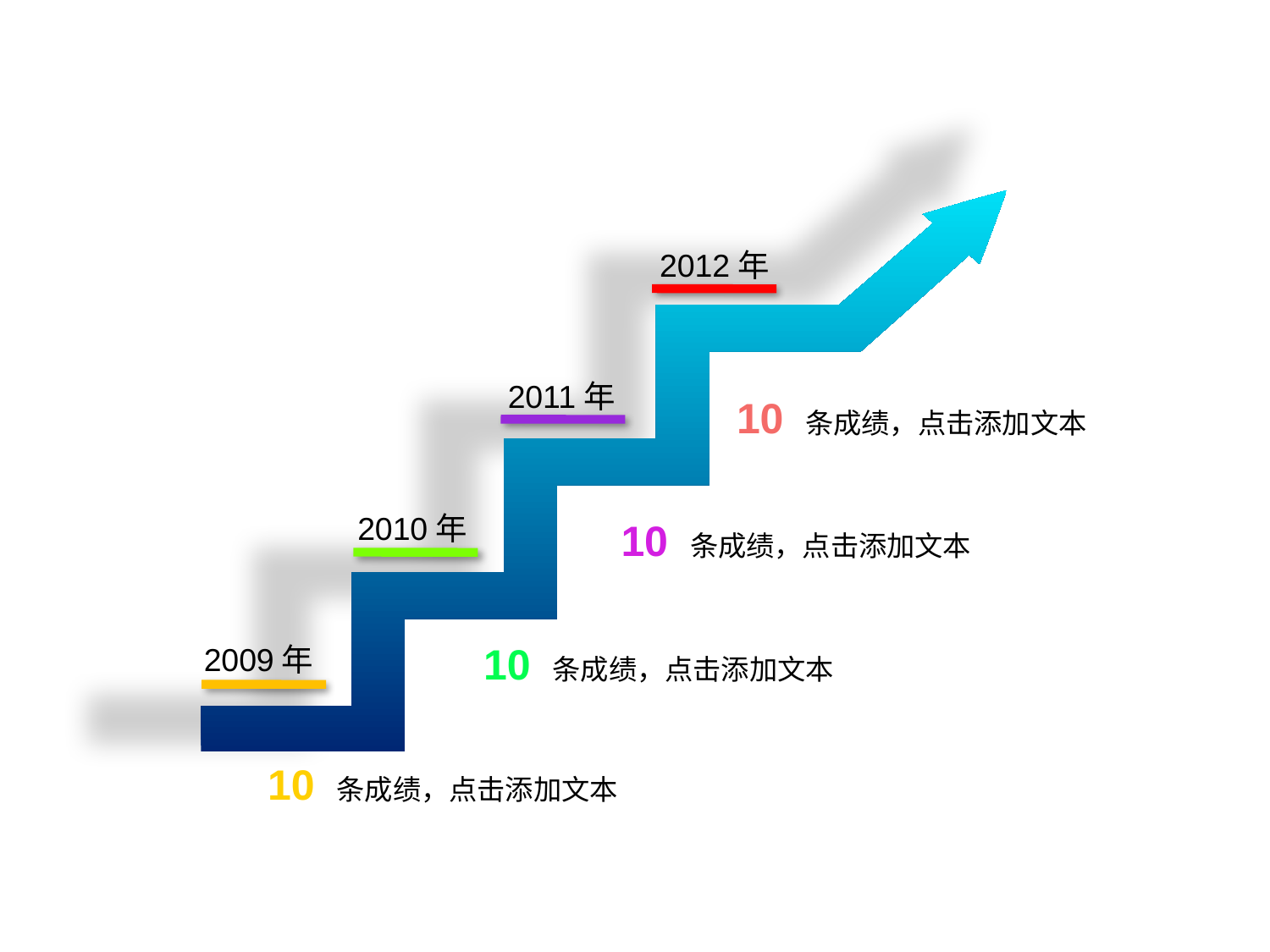

2012年
2011年
10 条成绩，点击添加文本
2010年
10 条成绩，点击添加文本
10 条成绩，点击添加文本
2009年
10 条成绩，点击添加文本